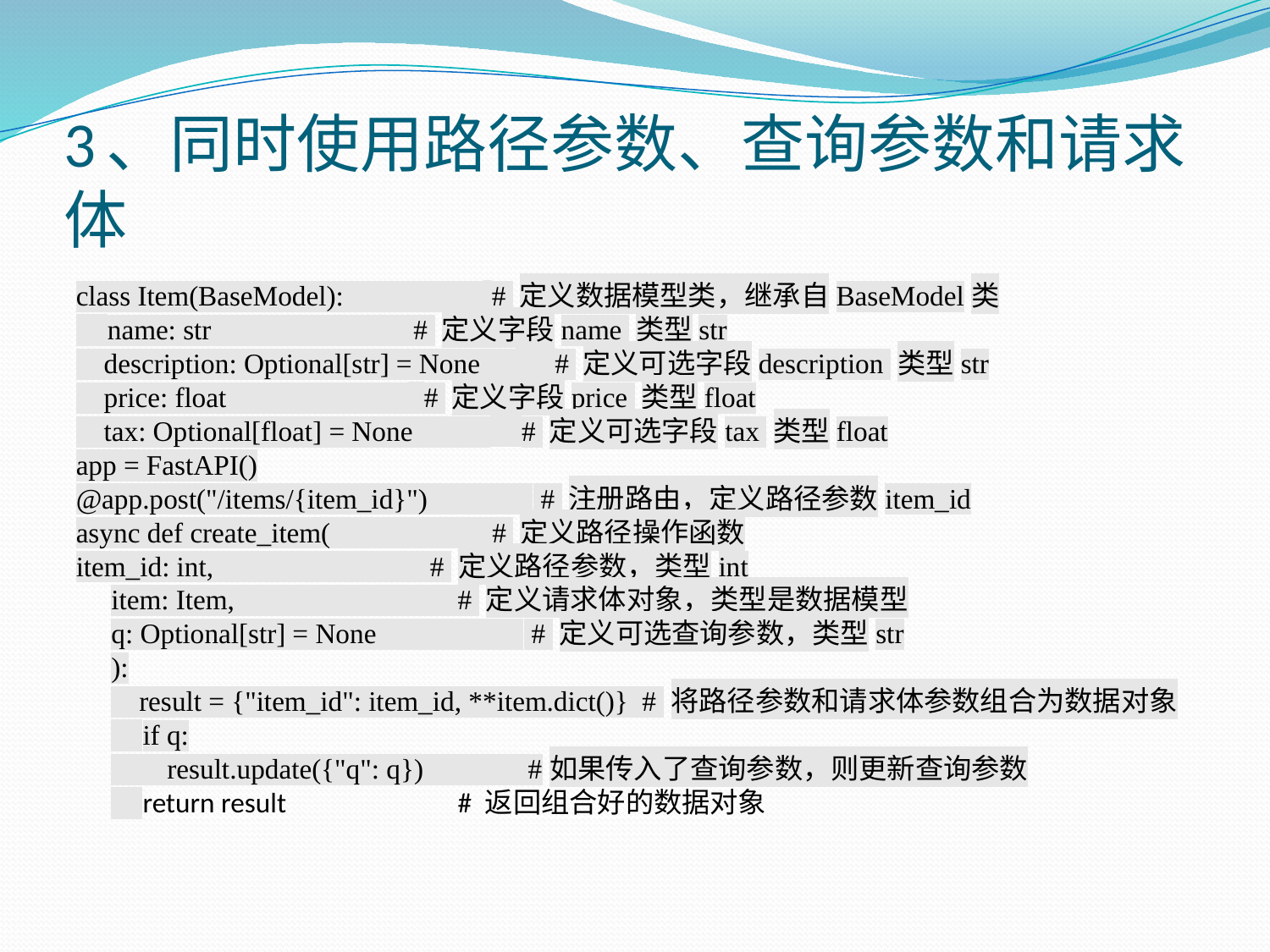

# 3、同时使用路径参数、查询参数和请求体
class Item(BaseModel):                     # 定义数据模型类，继承自BaseModel类    name: str                             # 定义字段name 类型str    description: Optional[str] = None          # 定义可选字段description 类型str    price: float                            # 定义字段price 类型float    tax: Optional[float] = None               # 定义可选字段tax 类型floatapp = FastAPI()@app.post("/items/{item_id}")                # 注册路由，定义路径参数item_idasync def create_item(                       # 定义路径操作函数
item_id: int,                               # 定义路径参数，类型intitem: Item,                                # 定义请求体对象，类型是数据模型
q: Optional[str] = None                      # 定义可选查询参数，类型str):    result = {"item_id": item_id, **item.dict()}  # 将路径参数和请求体参数组合为数据对象    if q:        result.update({"q": q})               #如果传入了查询参数，则更新查询参数    return result                           # 返回组合好的数据对象